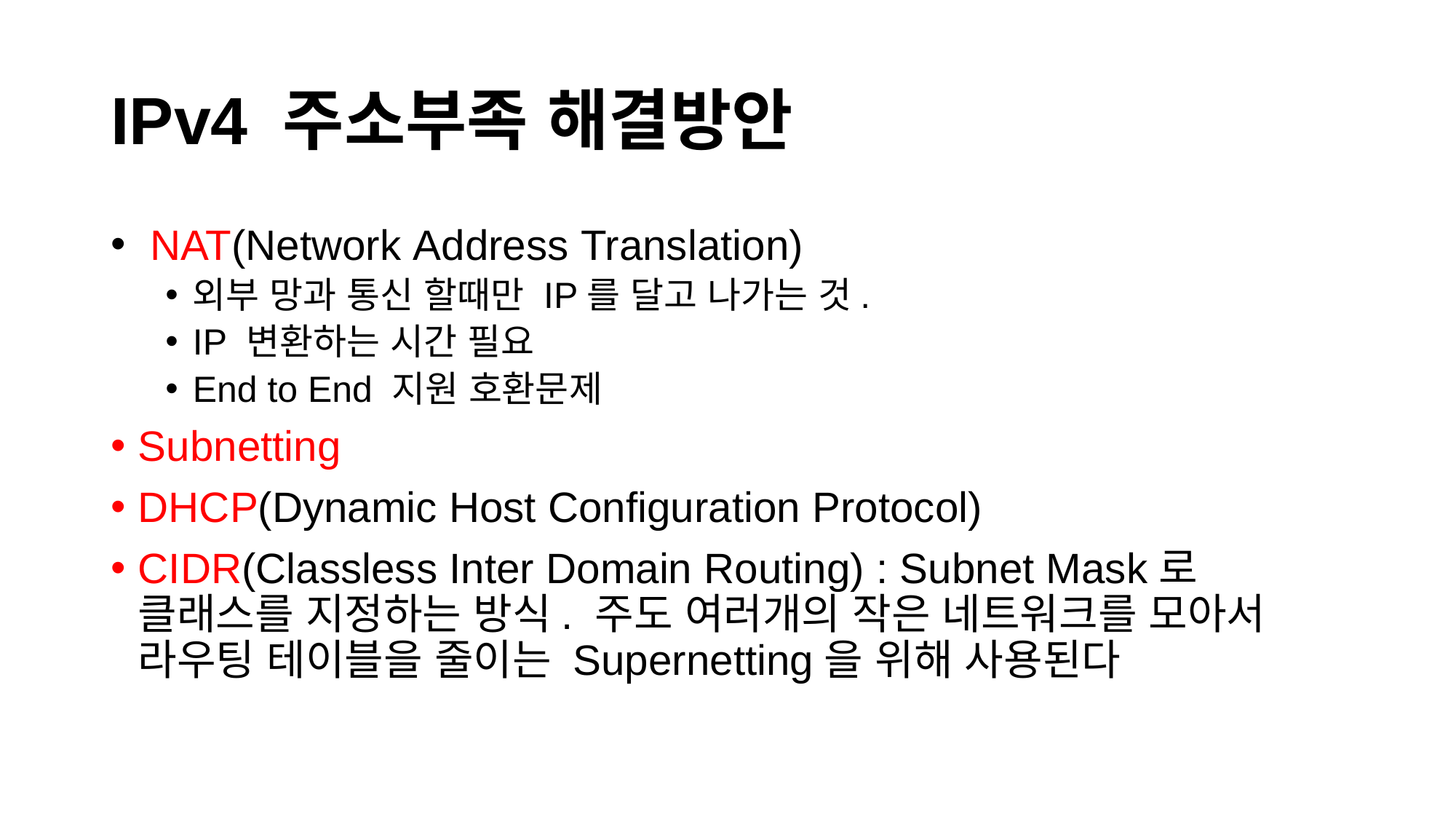

# IPv4 주소부족 해결방안
 NAT(Network Address Translation)
외부 망과 통신 할때만 IP를 달고 나가는 것.
IP 변환하는 시간 필요
End to End 지원 호환문제
Subnetting
DHCP(Dynamic Host Configuration Protocol)
CIDR(Classless Inter Domain Routing) : Subnet Mask로 클래스를 지정하는 방식. 주도 여러개의 작은 네트워크를 모아서 라우팅 테이블을 줄이는 Supernetting을 위해 사용된다